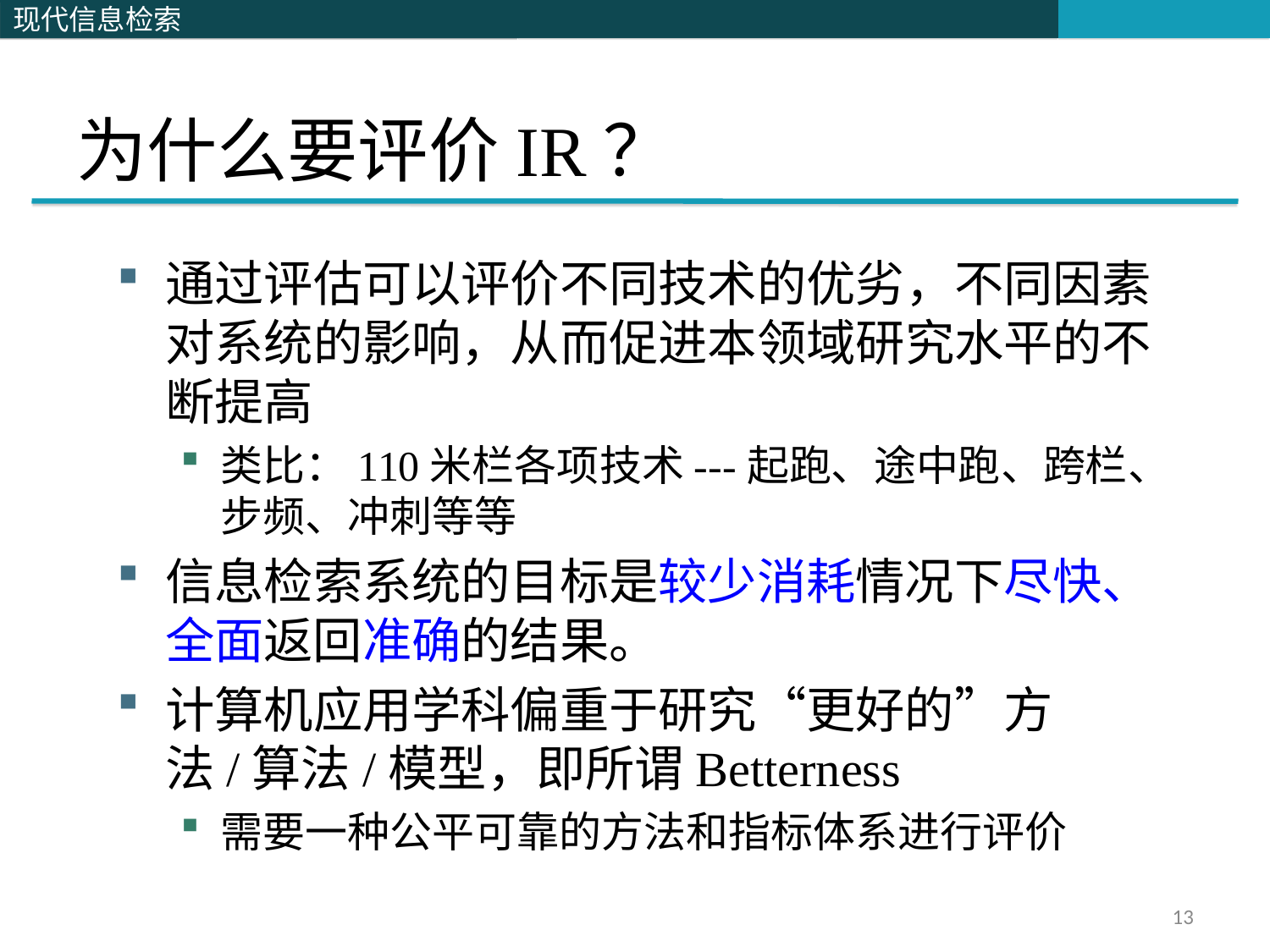

# 为什么要评价IR？
通过评估可以评价不同技术的优劣，不同因素对系统的影响，从而促进本领域研究水平的不断提高
类比：110米栏各项技术---起跑、途中跑、跨栏、步频、冲刺等等
信息检索系统的目标是较少消耗情况下尽快、全面返回准确的结果。
计算机应用学科偏重于研究“更好的”方法/算法/模型，即所谓Betterness
需要一种公平可靠的方法和指标体系进行评价
13